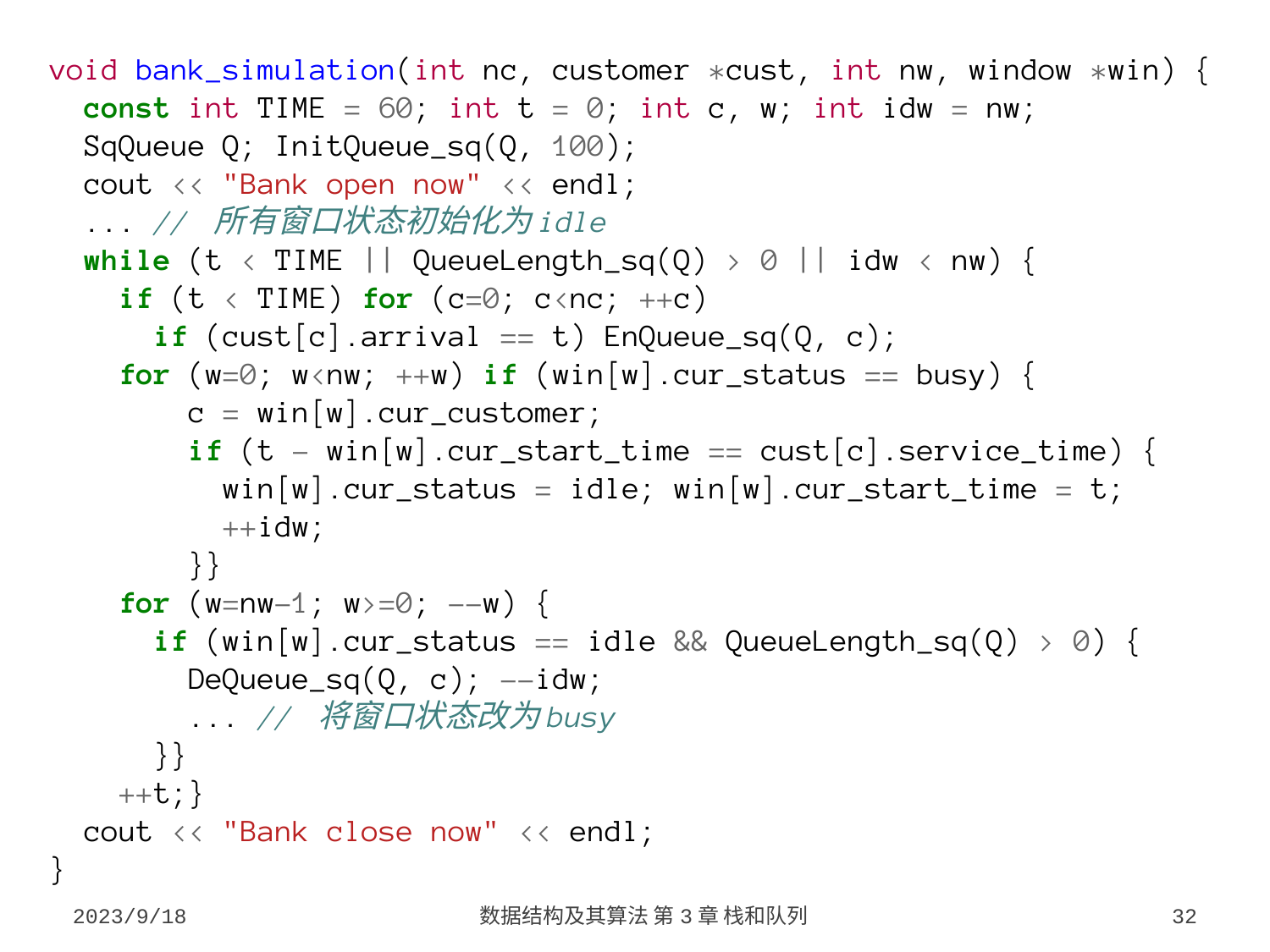

void bank_simulation(int nc, customer *cust, int nw, window *win) {
  const int TIME = 60; int t = 0; int c, w; int idw = nw;
  SqQueue Q; InitQueue_sq(Q, 100);
  cout << "Bank open now" << endl;
  ... // 所有窗口状态初始化为idle
  while (t < TIME || QueueLength_sq(Q) > 0 || idw < nw) {
    if (t < TIME) for (c=0; c<nc; ++c)
      if (cust[c].arrival == t) EnQueue_sq(Q, c);
    for (w=0; w<nw; ++w) if (win[w].cur_status == busy) {
        c = win[w].cur_customer;
        if (t - win[w].cur_start_time == cust[c].service_time) {
          win[w].cur_status = idle; win[w].cur_start_time = t;
          ++idw;
        }}
    for (w=nw-1; w>=0; --w) {
      if (win[w].cur_status == idle && QueueLength_sq(Q) > 0) {
        DeQueue_sq(Q, c); --idw;
        ... // 将窗口状态改为busy
      }}
    ++t;}
  cout << "Bank close now" << endl;
}
2023/9/18
数据结构及其算法 第3章 栈和队列
32